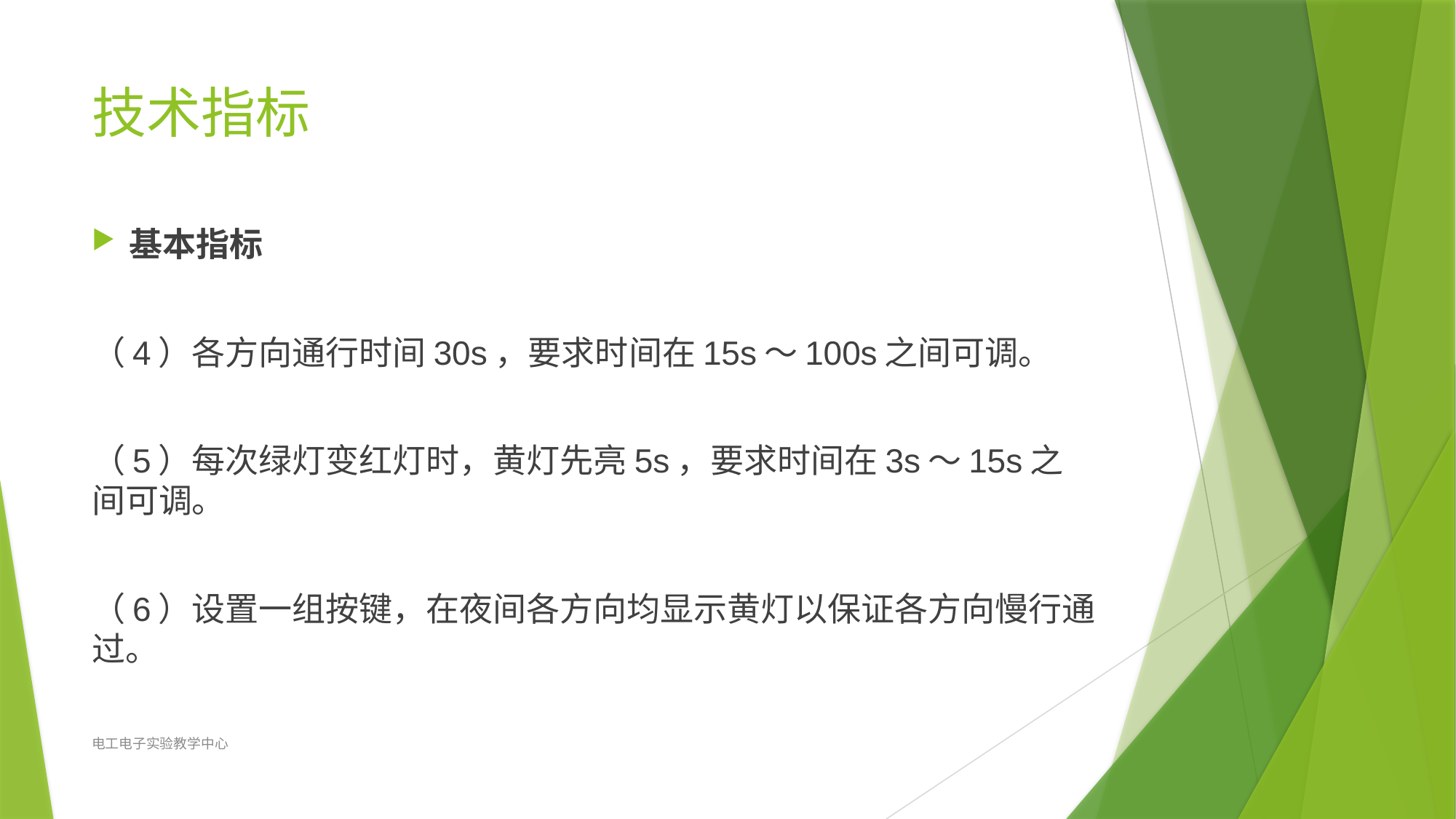

# 技术指标
基本指标

（4）各方向通行时间30s，要求时间在15s～100s之间可调。

（5）每次绿灯变红灯时，黄灯先亮5s，要求时间在3s～15s之间可调。

（6）设置一组按键，在夜间各方向均显示黄灯以保证各方向慢行通过。

电工电子实验教学中心